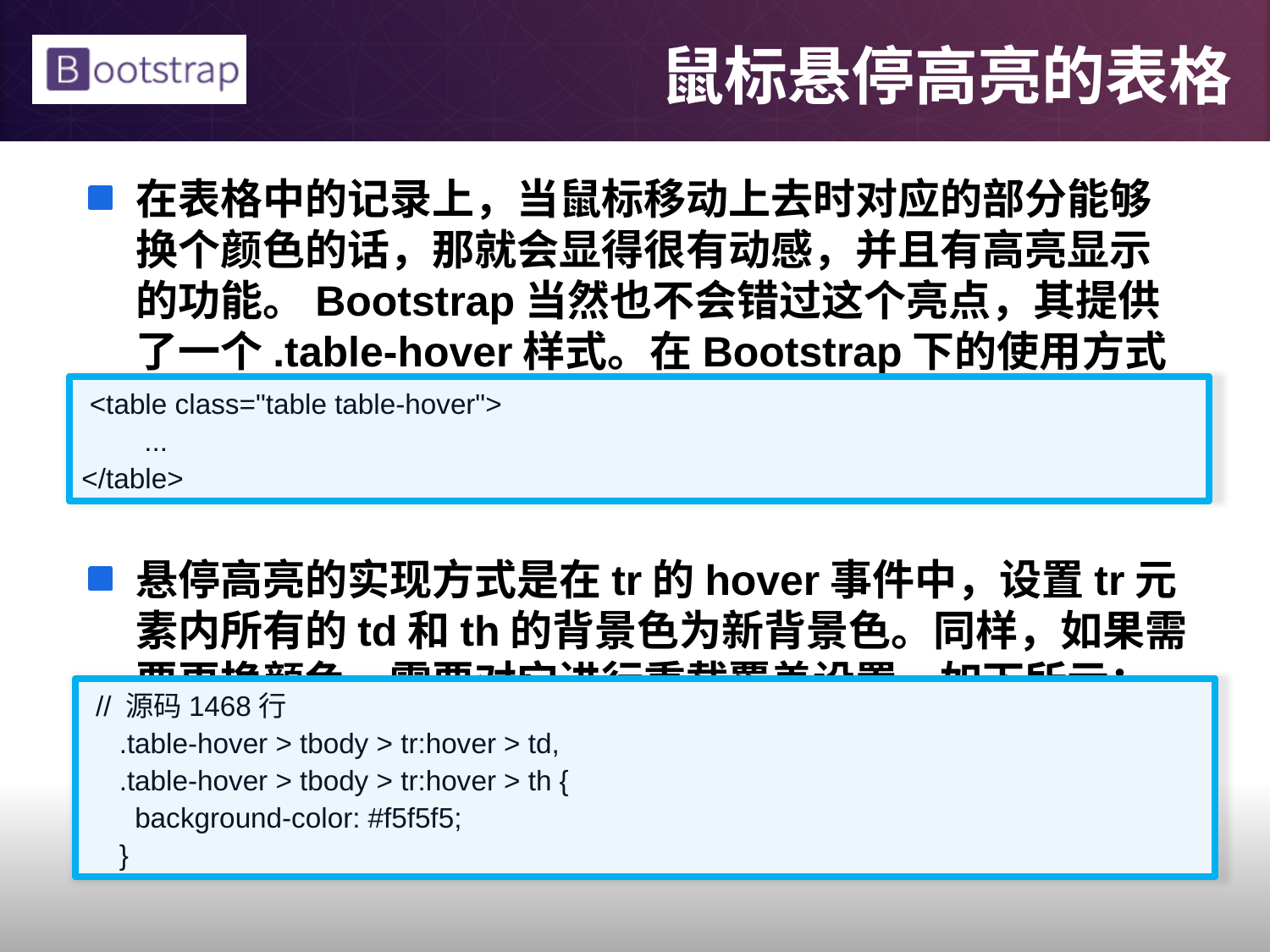

# 鼠标悬停高亮的表格
在表格中的记录上，当鼠标移动上去时对应的部分能够换个颜色的话，那就会显得很有动感，并且有高亮显示的功能。Bootstrap当然也不会错过这个亮点，其提供了一个.table-hover样式。在Bootstrap下的使用方式如下：

悬停高亮的实现方式是在tr的hover事件中，设置tr元素内所有的td和th的背景色为新背景色。同样，如果需要更换颜色，需要对它进行重载覆盖设置。如下所示：
 <table class="table table-hover">
        ...
</table>
 // 源码1468行
    .table-hover > tbody > tr:hover > td,
    .table-hover > tbody > tr:hover > th {
      background-color: #f5f5f5;
    }